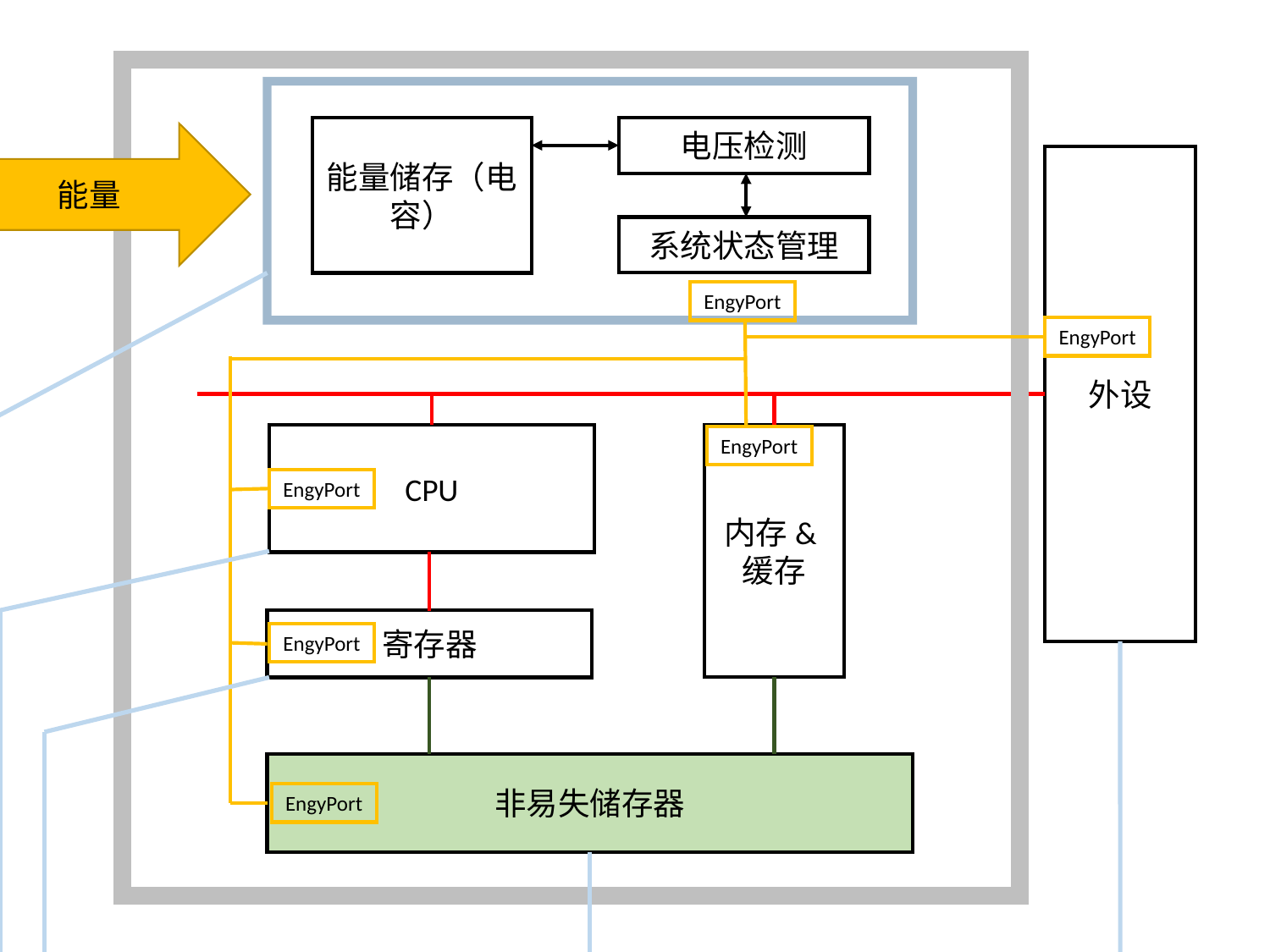

能量储存（电容）
电压检测
能量
外设
系统状态管理
EngyPort
EngyPort
CPU
内存&缓存
EngyPort
EngyPort
寄存器
EngyPort
非易失储存器
EngyPort
SWIG

Python Script